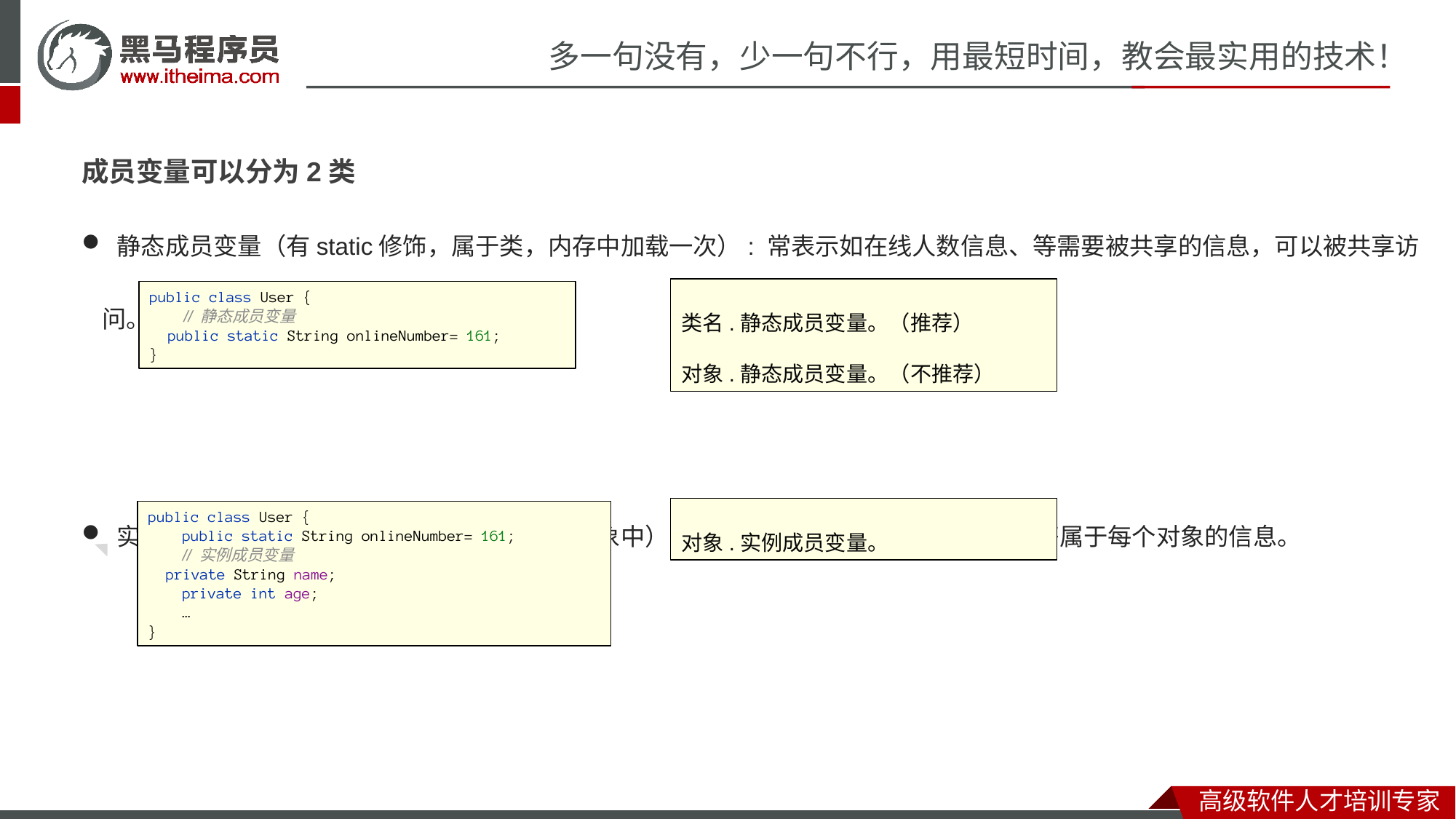

成员变量可以分为2类
 静态成员变量（有static修饰，属于类，内存中加载一次）: 常表示如在线人数信息、等需要被共享的信息，可以被共享访问。

 实例成员变量（无static修饰，存在于每个对象中）：常表示姓名name、年龄age、等属于每个对象的信息。

public class User {
    // 静态成员变量
    public static String onlineNumber= 161;
}
类名.静态成员变量。（推荐）
对象.静态成员变量。（不推荐）
public class User {
    public static String onlineNumber= 161;
    // 实例成员变量
    private String name;
    private int age;
    …
}
对象.实例成员变量。